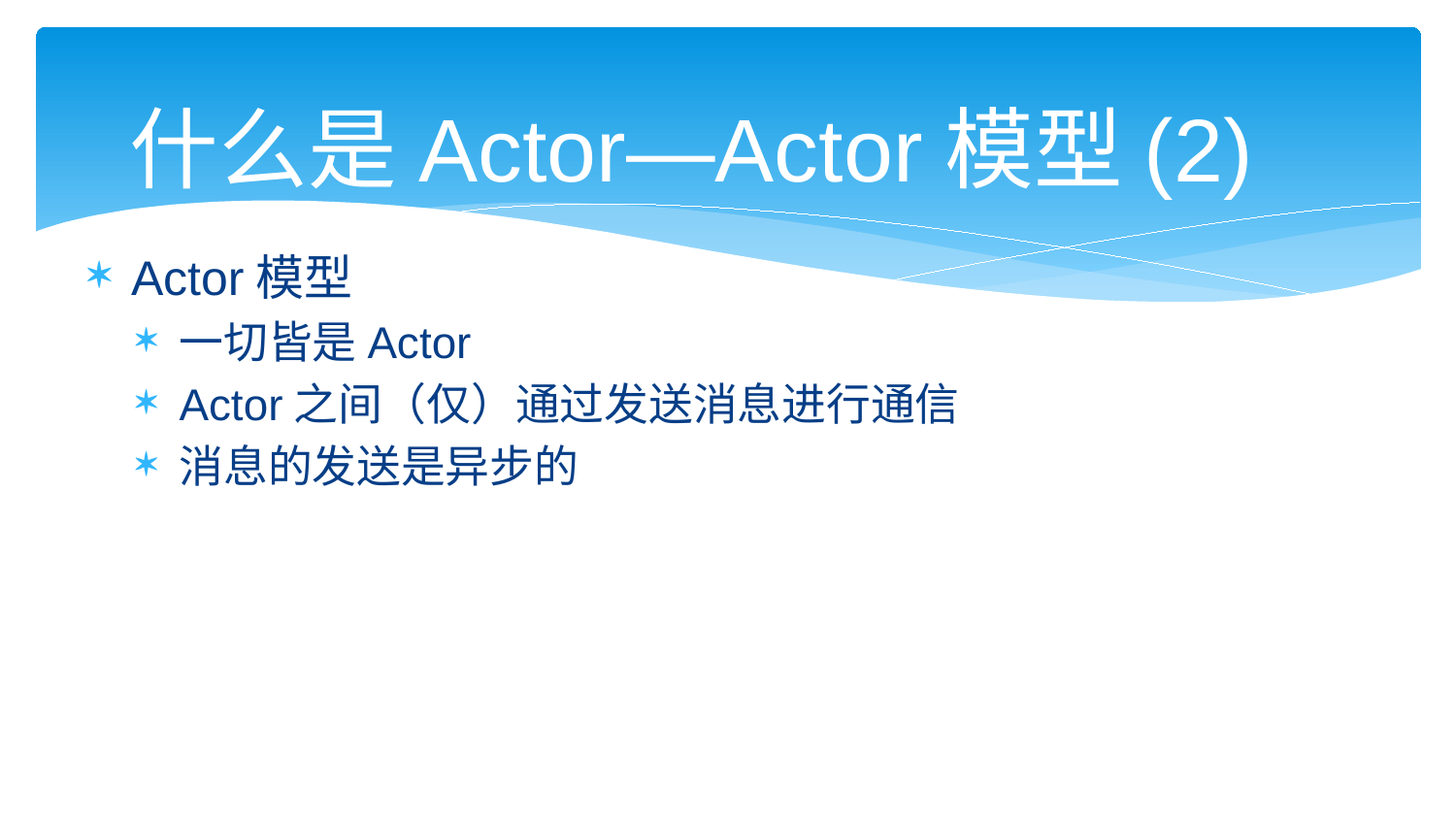

# 什么是Actor—Actor模型(2)
Actor模型
一切皆是Actor
Actor之间（仅）通过发送消息进行通信
消息的发送是异步的